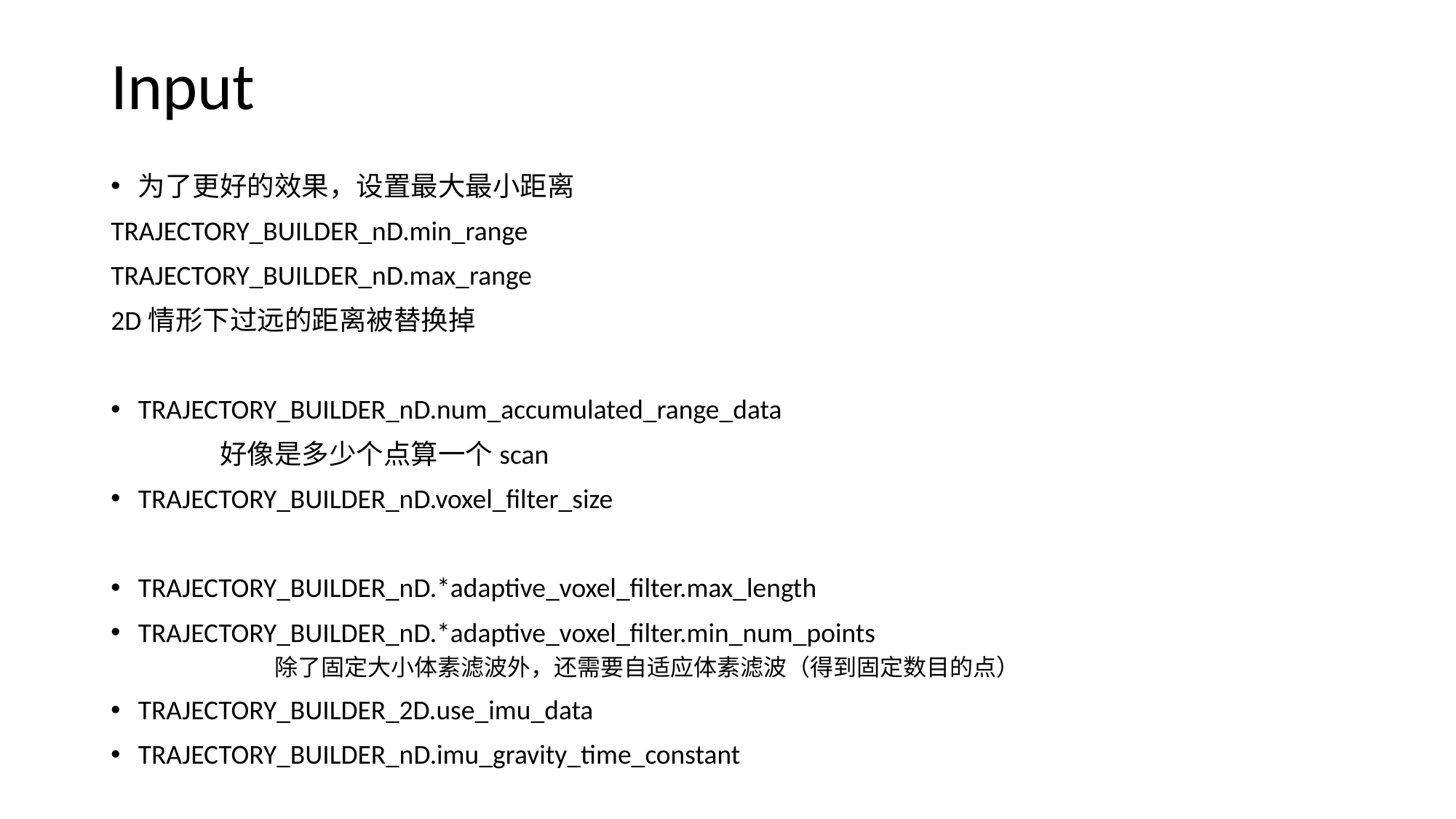

# Input
为了更好的效果，设置最大最小距离
TRAJECTORY_BUILDER_nD.min_range
TRAJECTORY_BUILDER_nD.max_range
2D情形下过远的距离被替换掉

TRAJECTORY_BUILDER_nD.num_accumulated_range_data
	好像是多少个点算一个scan
TRAJECTORY_BUILDER_nD.voxel_filter_size

TRAJECTORY_BUILDER_nD.*adaptive_voxel_filter.max_length
TRAJECTORY_BUILDER_nD.*adaptive_voxel_filter.min_num_points
	除了固定大小体素滤波外，还需要自适应体素滤波（得到固定数目的点）
TRAJECTORY_BUILDER_2D.use_imu_data
TRAJECTORY_BUILDER_nD.imu_gravity_time_constant